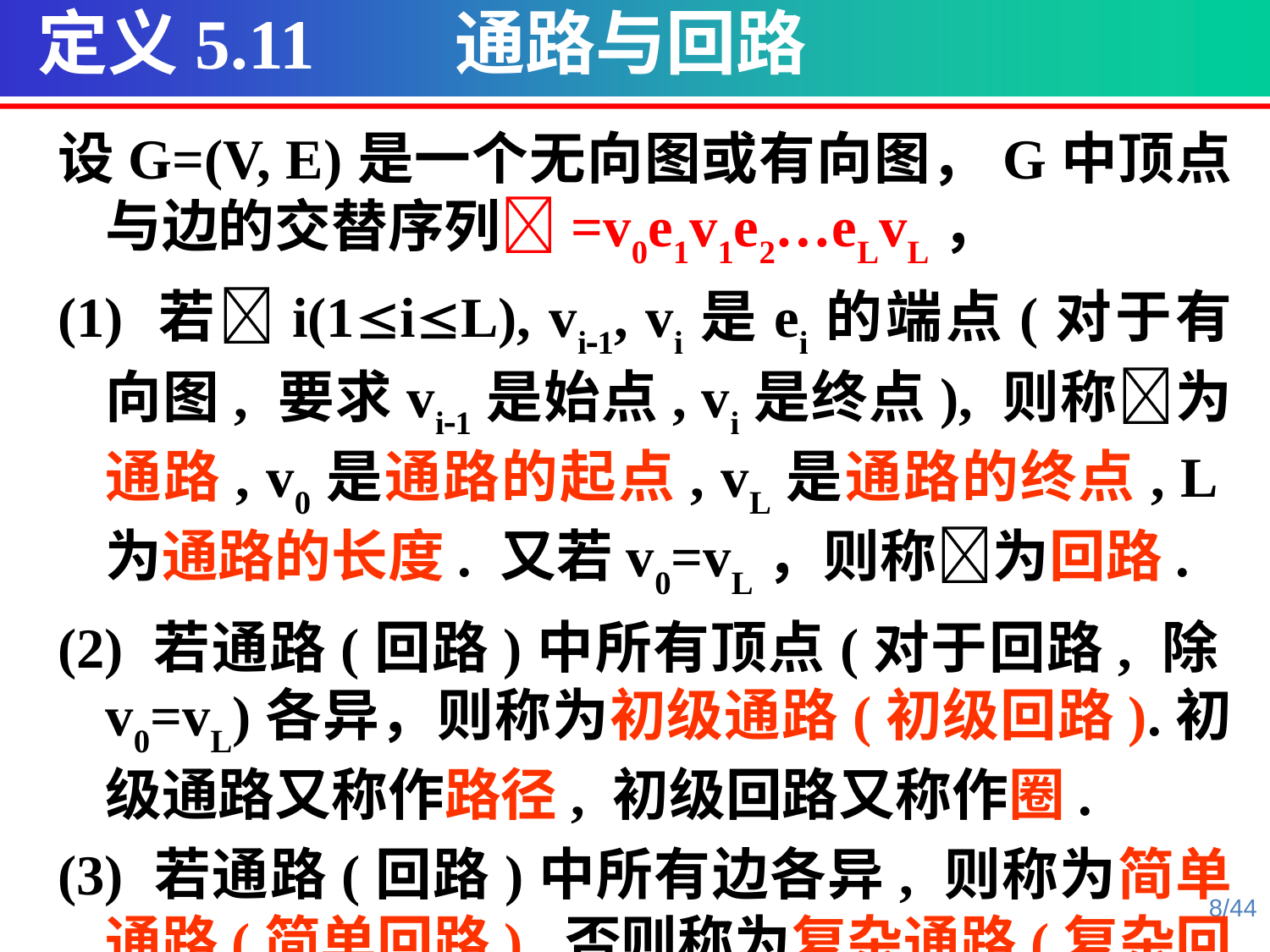

定义5.11       通路与回路
设G=(V, E)是一个无向图或有向图，G中顶点与边的交替序列Γ=v0e1v1e2…eLvL，
(1) 若∀i(1≤i≤L), vi−1, vi是ei的端点(对于有向图, 要求vi−1是始点, vi是终点), 则称Γ为通路, v0是通路的起点, vL是通路的终点, L为通路的长度. 又若v0=vL，则称Γ为回路.
(2) 若通路(回路)中所有顶点(对于回路, 除v0=vL)各异，则称为初级通路(初级回路).初级通路又称作路径, 初级回路又称作圈.
(3) 若通路(回路)中所有边各异, 则称为简单通路(简单回路), 否则称为复杂通路(复杂回路).
8/44